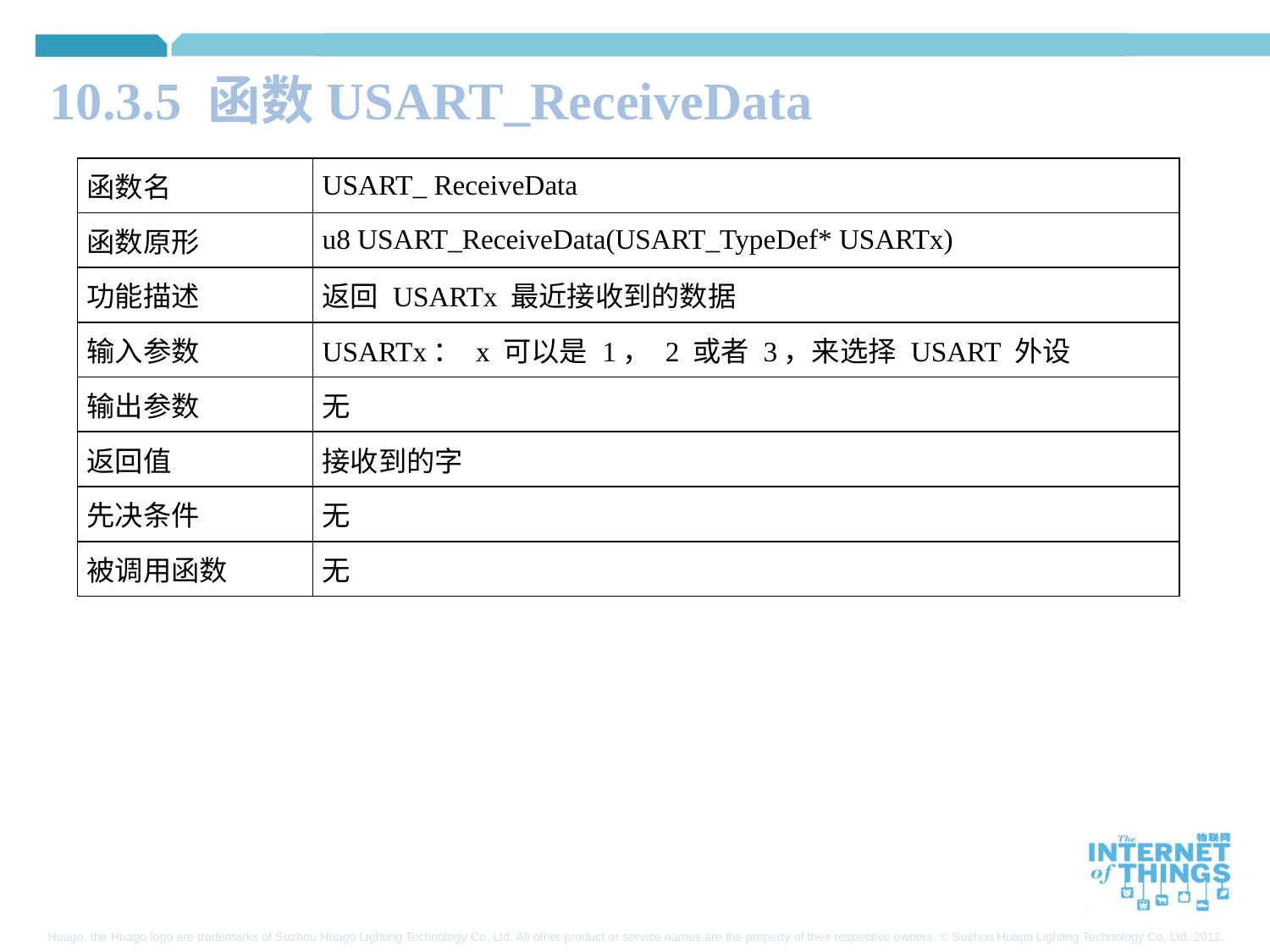

10.3.5 函数USART_ReceiveData
| 函数名 | USART\_ ReceiveData |
| --- | --- |
| 函数原形 | u8 USART\_ReceiveData(USART\_TypeDef\* USARTx) |
| 功能描述 | 返回 USARTx 最近接收到的数据 |
| 输入参数 | USARTx： x 可以是 1， 2 或者 3，来选择 USART 外设 |
| 输出参数 | 无 |
| 返回值 | 接收到的字 |
| 先决条件 | 无 |
| 被调用函数 | 无 |